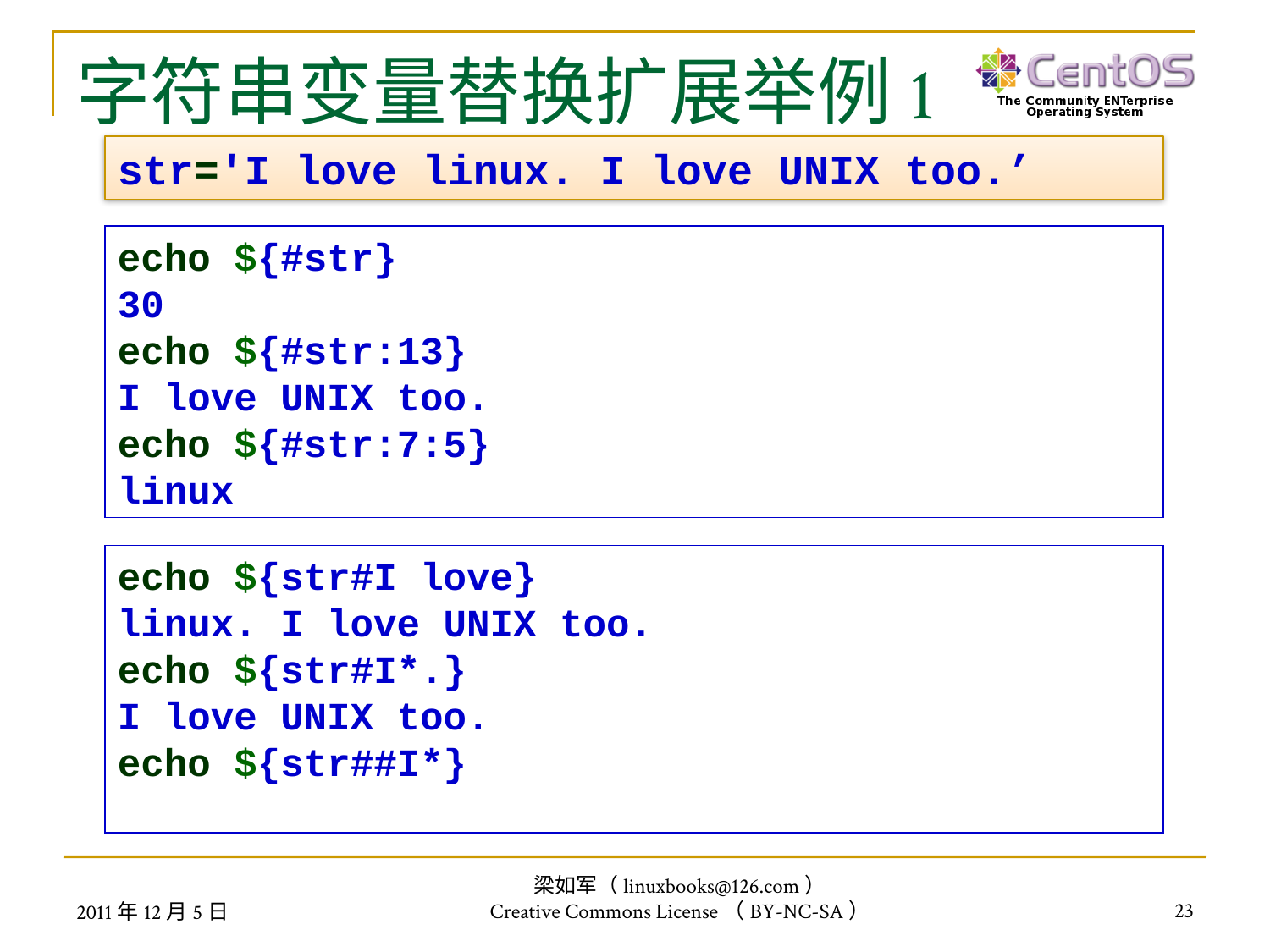

# 字符串变量替换扩展举例1
str='I love linux. I love UNIX too.’
echo ${#str}
30
echo ${#str:13}
I love UNIX too.
echo ${#str:7:5}
linux
echo ${str#I love}
linux. I love UNIX too.
echo ${str#I*.}
I love UNIX too.
echo ${str##I*}

梁如军（linuxbooks@126.com）
Creative Commons License（BY-NC-SA）
2011年12月5日
23